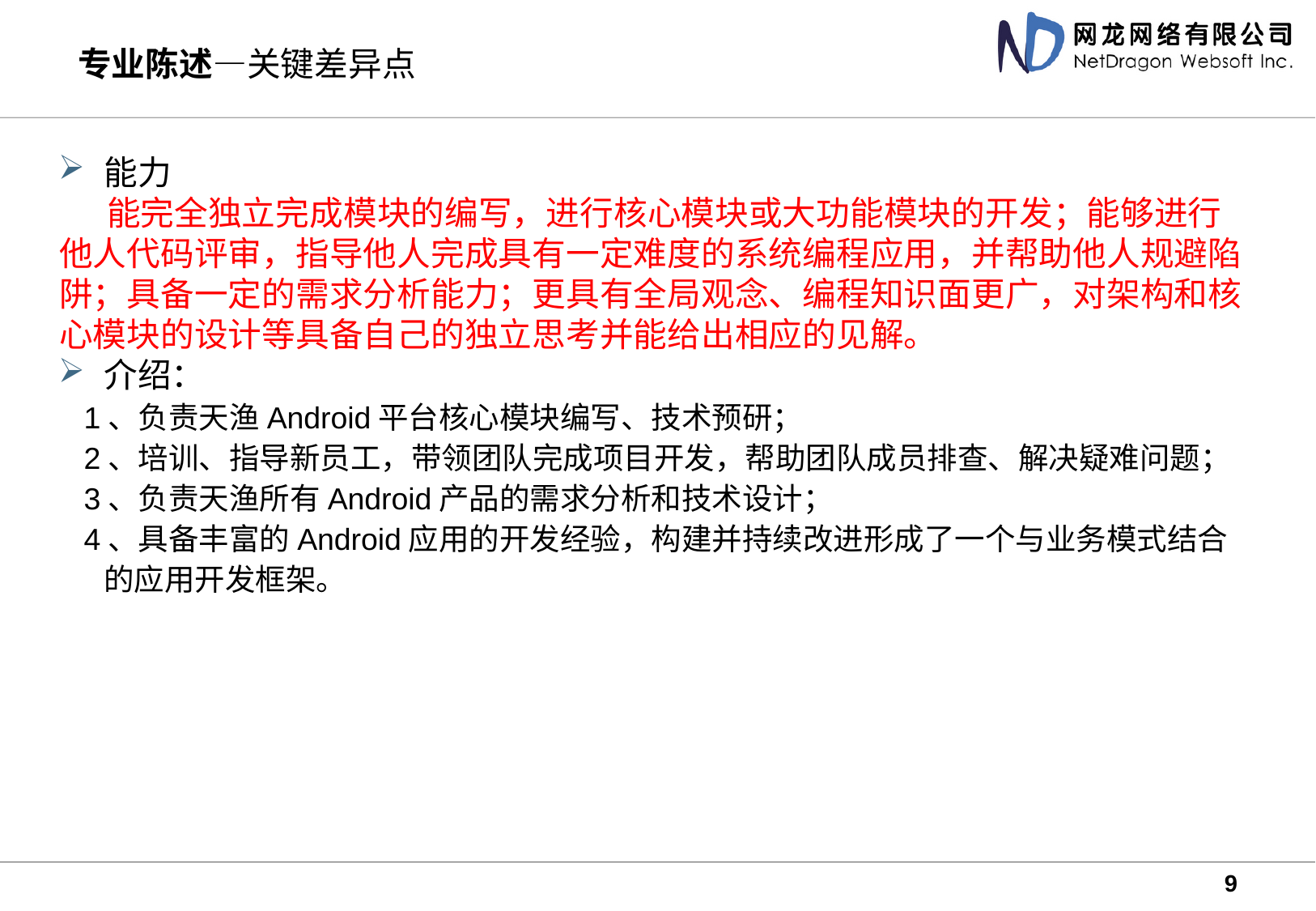

# 专业陈述—关键差异点
能力
能完全独立完成模块的编写，进行核心模块或大功能模块的开发；能够进行他人代码评审，指导他人完成具有一定难度的系统编程应用，并帮助他人规避陷阱；具备一定的需求分析能力；更具有全局观念、编程知识面更广，对架构和核心模块的设计等具备自己的独立思考并能给出相应的见解。
介绍：
   1、负责天渔Android平台核心模块编写、技术预研；
   2、培训、指导新员工，带领团队完成项目开发，帮助团队成员排查、解决疑难问题；
   3、负责天渔所有Android产品的需求分析和技术设计；
   4、具备丰富的Android应用的开发经验，构建并持续改进形成了一个与业务模式结合的应用开发框架。

9